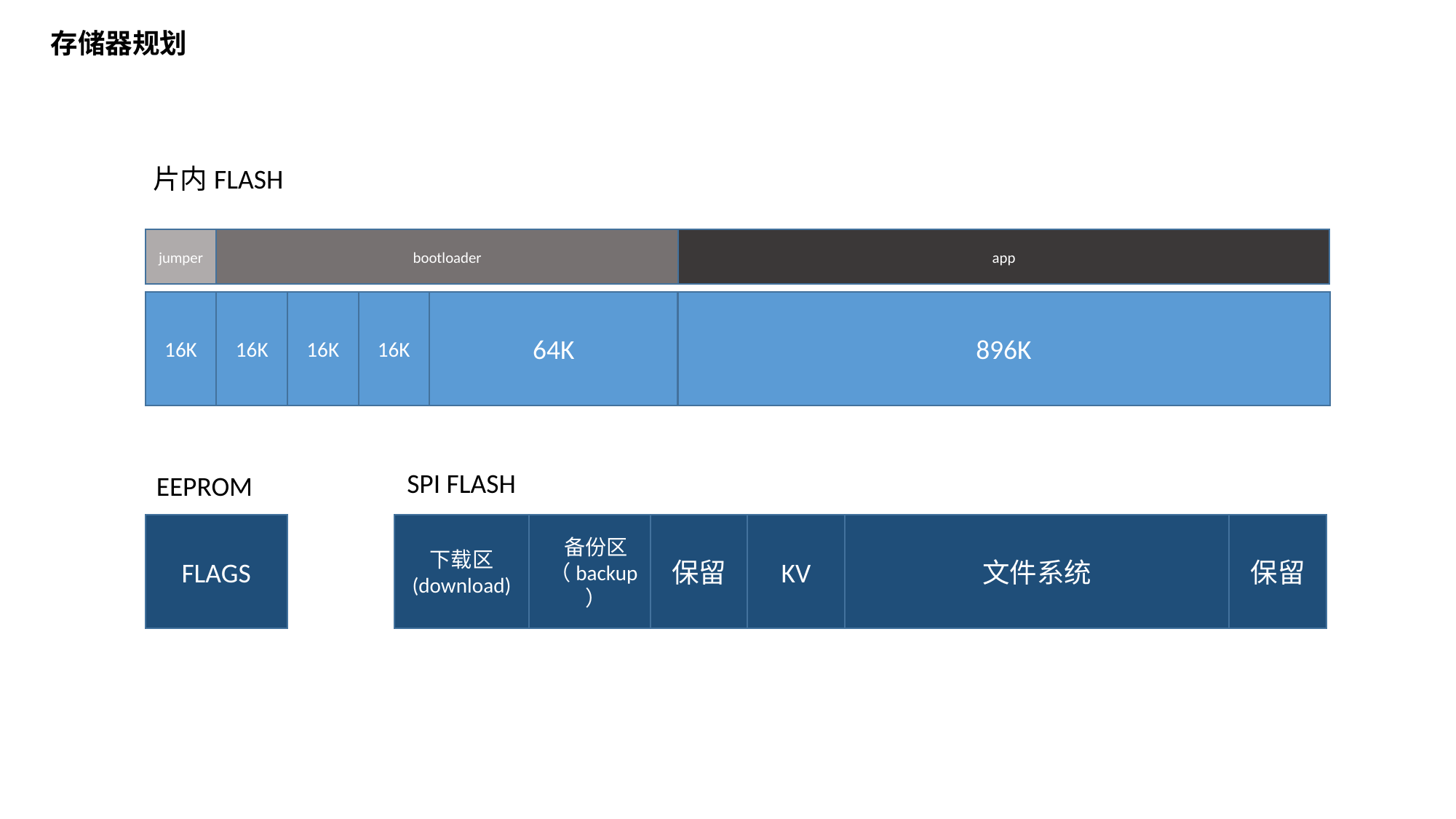

存储器规划
片内FLASH
jumper
bootloader
app
16K
16K
16K
16K
64K
896K
SPI FLASH
EEPROM
FLAGS
下载区
(download)
备份区
（backup）
保留
KV
文件系统
保留